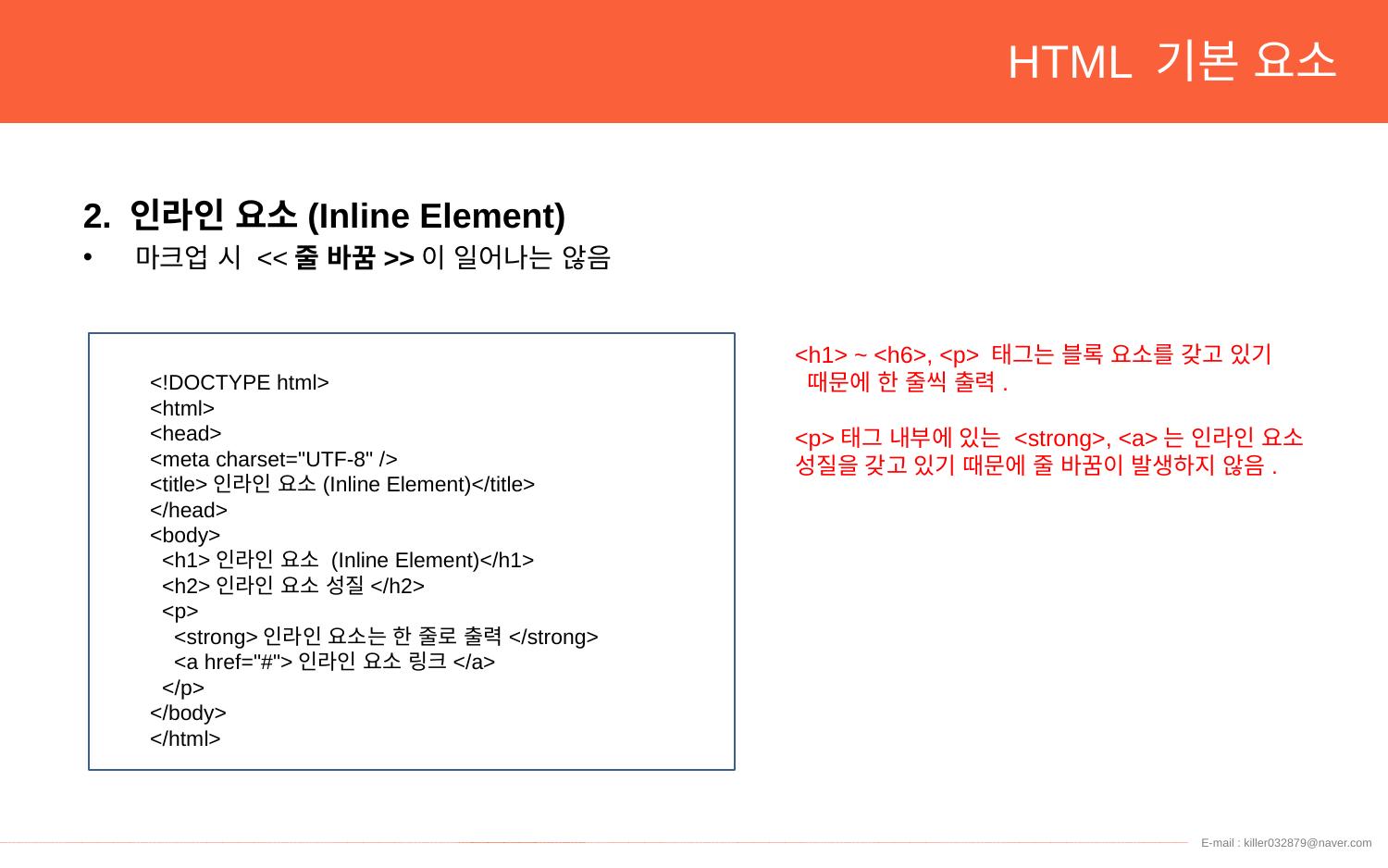

HTML 기본 요소
2. 인라인 요소(Inline Element)
마크업 시 <<줄 바꿈>>이 일어나는 않음
<h1> ~ <h6>, <p> 태그는 블록 요소를 갖고 있기
 때문에 한 줄씩 출력.

<p>태그 내부에 있는 <strong>, <a>는 인라인 요소
성질을 갖고 있기 때문에 줄 바꿈이 발생하지 않음.

<!DOCTYPE html>
<html>
<head>
<meta charset="UTF-8" />
<title>인라인 요소(Inline Element)</title>
</head>
<body>
  <h1>인라인 요소 (Inline Element)</h1>
  <h2>인라인 요소 성질</h2>
  <p>
    <strong>인라인 요소는 한 줄로 출력</strong>
    <a href="#">인라인 요소 링크</a>
  </p>
</body>
</html>